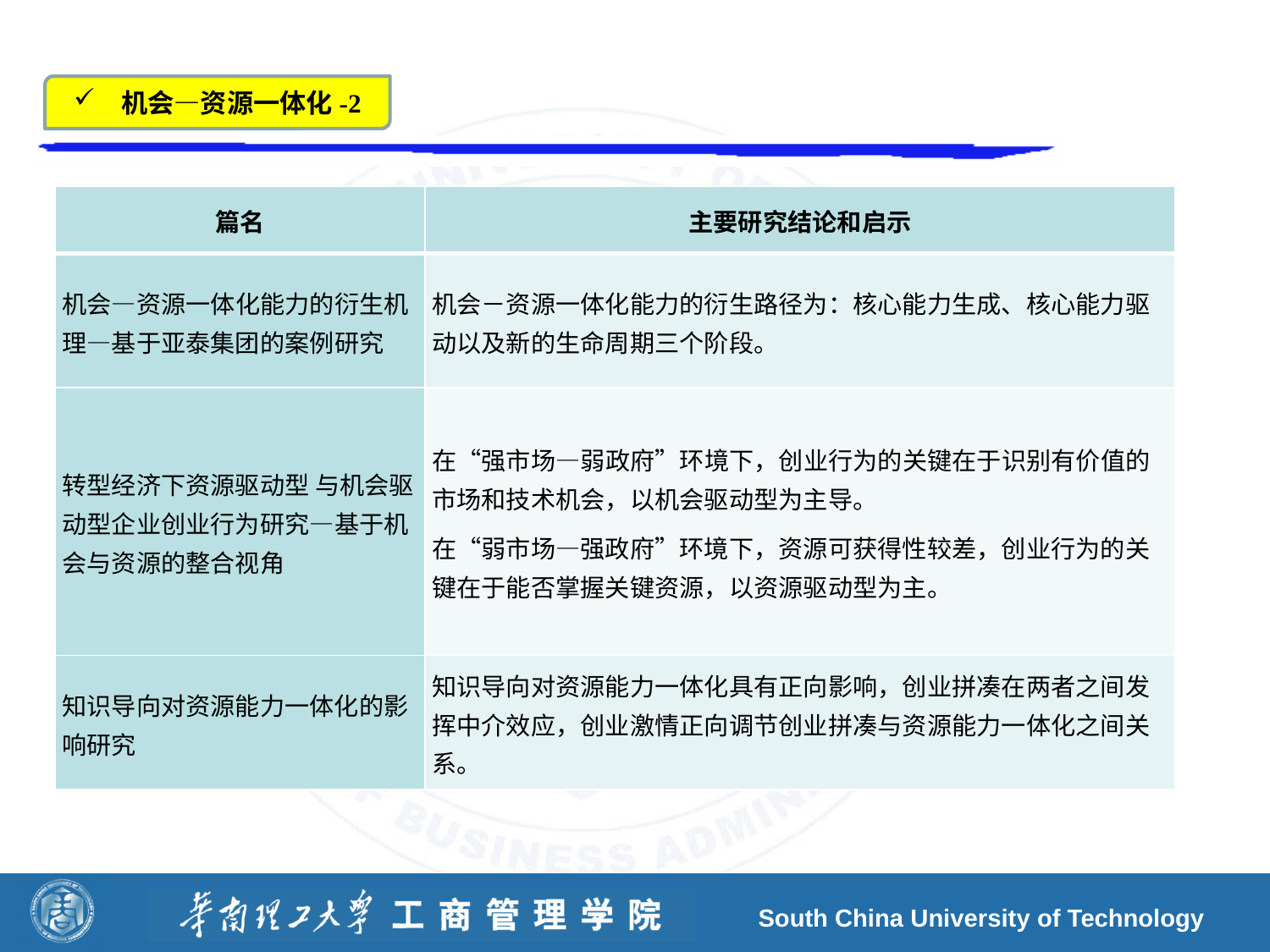

机会—资源一体化-2
| 篇名 | 主要研究结论和启示 |
| --- | --- |
| 机会—资源一体化能力的衍生机理—基于亚泰集团的案例研究 | 机会－资源一体化能力的衍生路径为：核心能力生成、核心能力驱动以及新的生命周期三个阶段。 |
| 转型经济下资源驱动型 与机会驱动型企业创业行为研究—基于机会与资源的整合视角 | 在“强市场—弱政府”环境下，创业行为的关键在于识别有价值的市场和技术机会，以机会驱动型为主导。 在“弱市场—强政府”环境下，资源可获得性较差，创业行为的关键在于能否掌握关键资源，以资源驱动型为主。 |
| 知识导向对资源能力一体化的影响研究 | 知识导向对资源能力一体化具有正向影响，创业拼凑在两者之间发挥中介效应，创业激情正向调节创业拼凑与资源能力一体化之间关系。 |
South China University of Technology